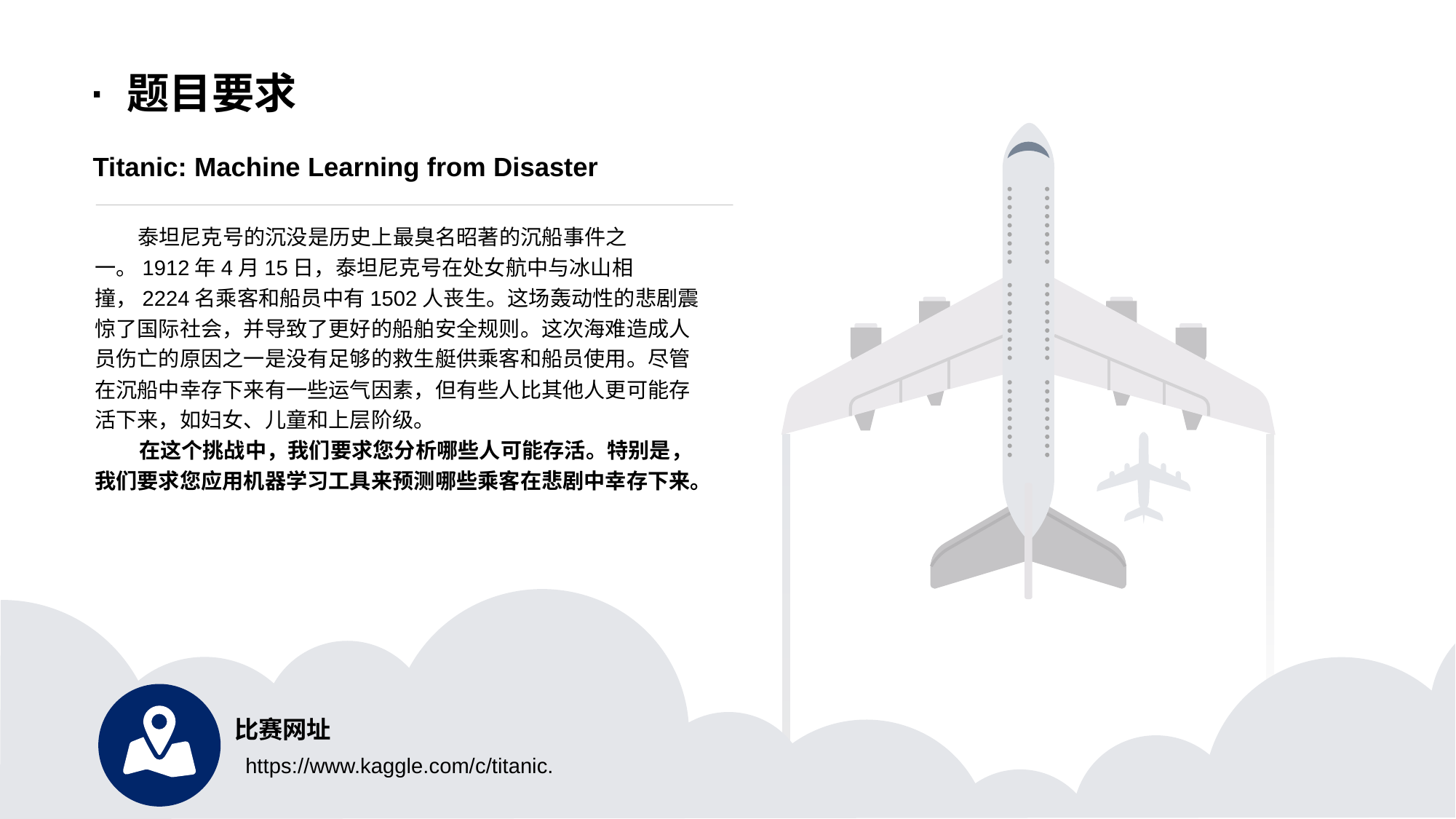

# · 题目要求

Titanic: Machine Learning from Disaster
        泰坦尼克号的沉没是历史上最臭名昭著的沉船事件之一。1912年4月15日，泰坦尼克号在处女航中与冰山相撞，2224名乘客和船员中有1502人丧生。这场轰动性的悲剧震惊了国际社会，并导致了更好的船舶安全规则。这次海难造成人员伤亡的原因之一是没有足够的救生艇供乘客和船员使用。尽管在沉船中幸存下来有一些运气因素，但有些人比其他人更可能存活下来，如妇女、儿童和上层阶级。
        在这个挑战中，我们要求您分析哪些人可能存活。特别是，我们要求您应用机器学习工具来预测哪些乘客在悲剧中幸存下来。

比赛网址

https://www.kaggle.com/c/titanic.
www.islide.cc
4